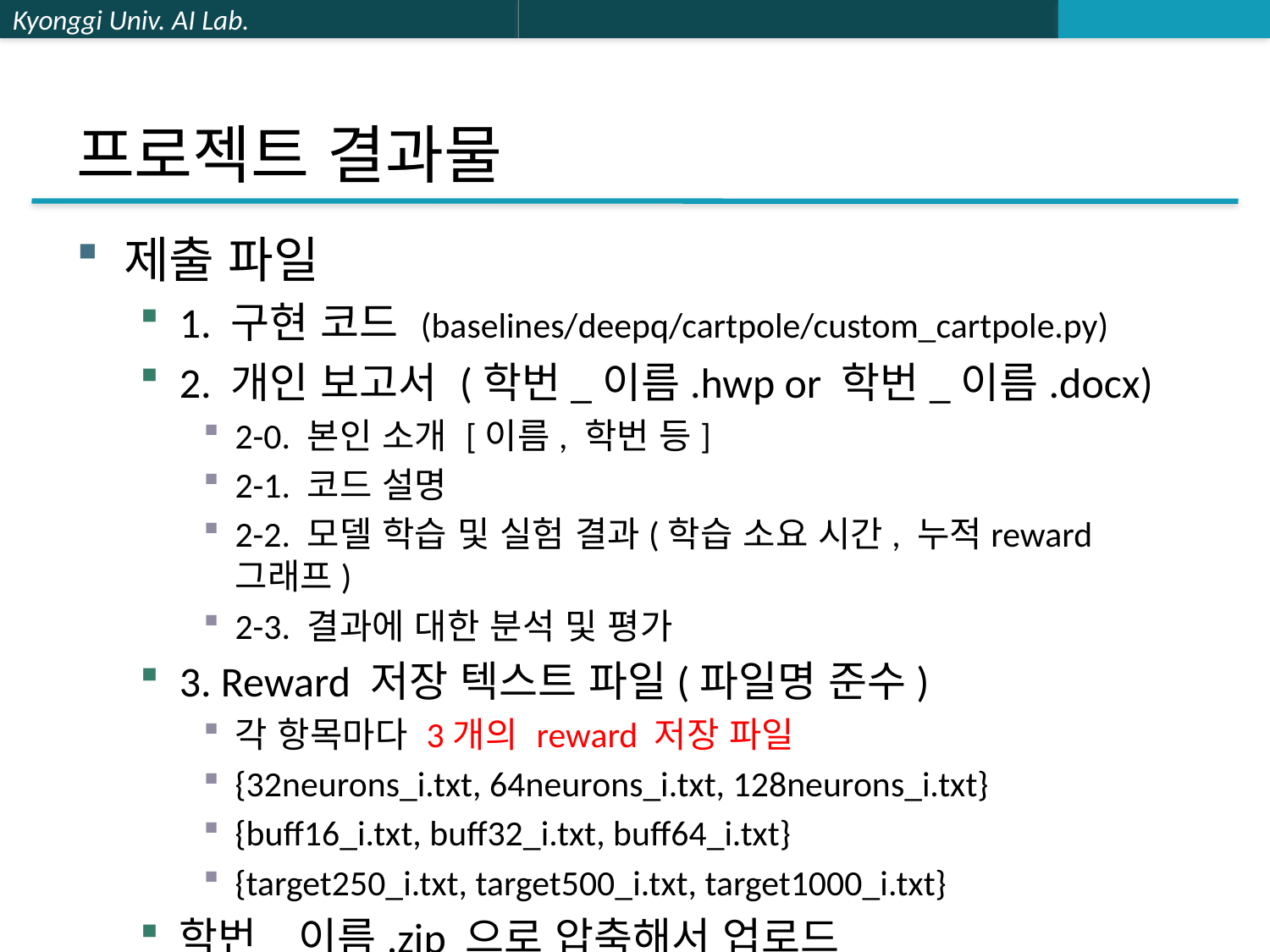

# 프로젝트 결과물
제출 파일
1. 구현 코드 (baselines/deepq/cartpole/custom_cartpole.py)
2. 개인 보고서 (학번_이름.hwp or 학번_이름.docx)
2-0. 본인 소개 [이름, 학번 등]
2-1. 코드 설명
2-2. 모델 학습 및 실험 결과(학습 소요 시간, 누적reward 그래프)
2-3. 결과에 대한 분석 및 평가
3. Reward 저장 텍스트 파일(파일명 준수)
각 항목마다 3개의 reward 저장 파일
{32neurons_i.txt, 64neurons_i.txt, 128neurons_i.txt}
{buff16_i.txt, buff32_i.txt, buff64_i.txt}
{target250_i.txt, target500_i.txt, target1000_i.txt}
학번_이름.zip 으로 압축해서 업로드